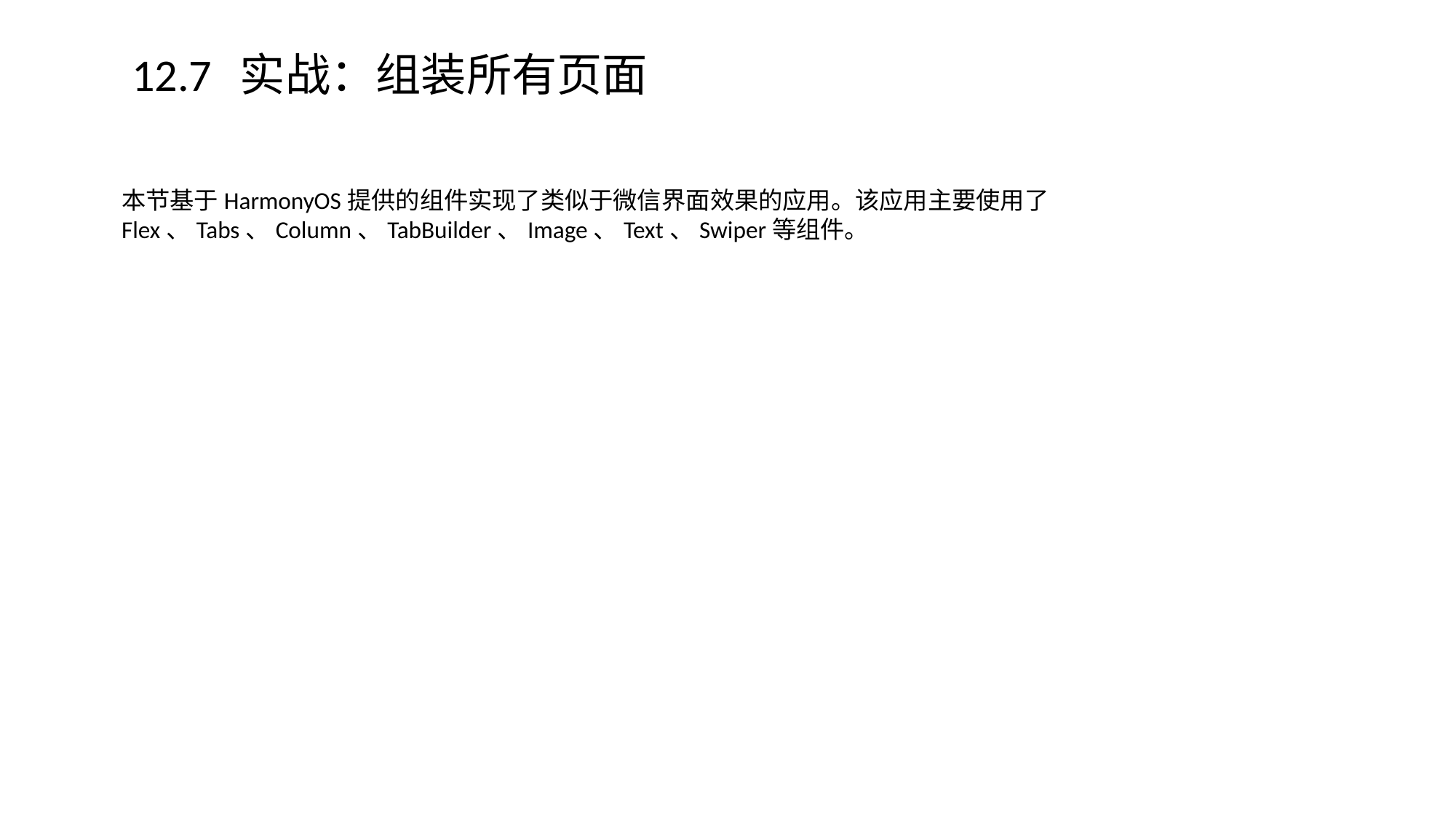

# 12.7  实战：组装所有页面
本节基于HarmonyOS提供的组件实现了类似于微信界面效果的应用。该应用主要使用了Flex、Tabs、Column、TabBuilder、Image、Text、Swiper等组件。